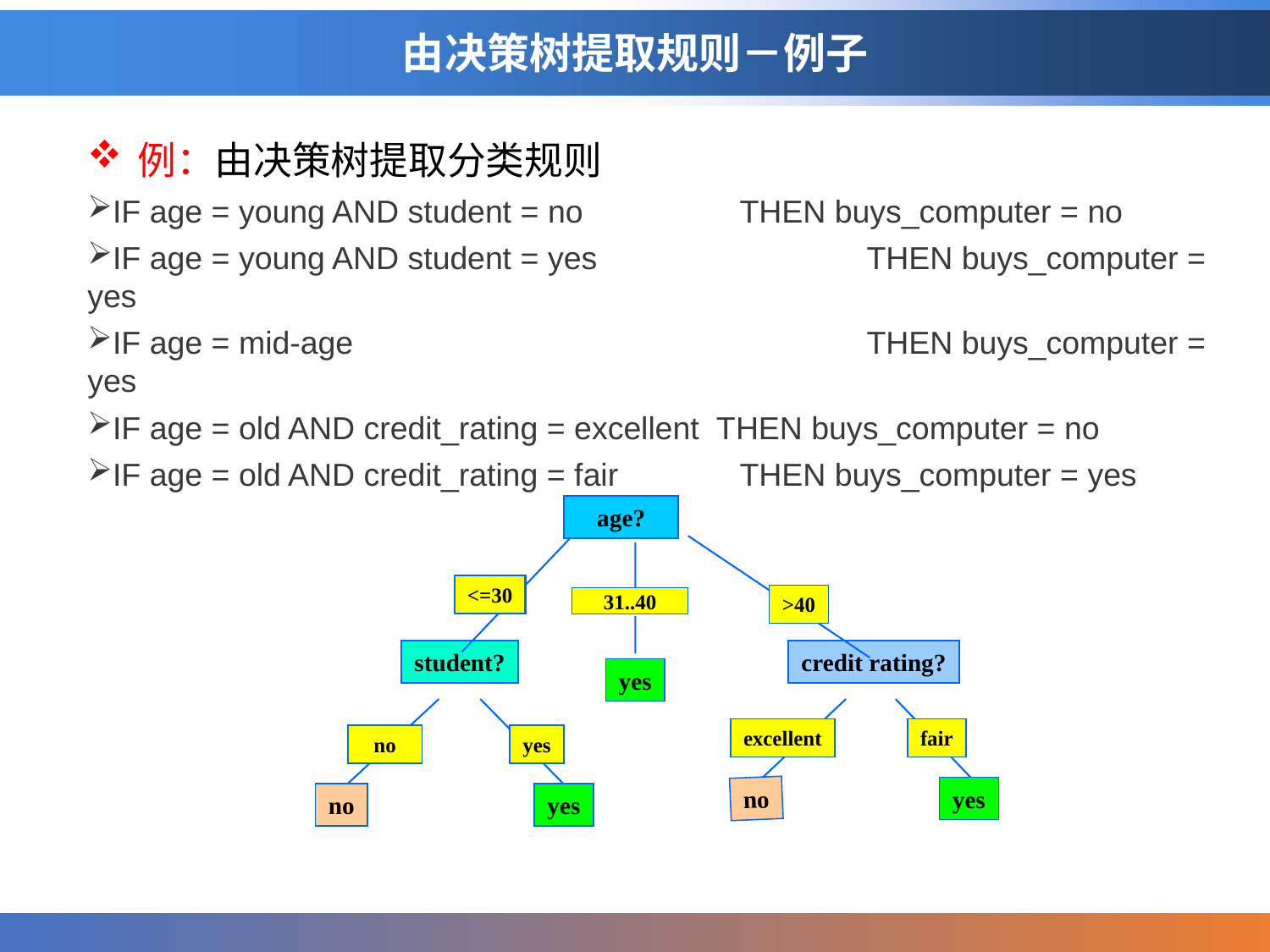

# 由决策树提取规则－例子
例：由决策树提取分类规则
IF age = young AND student = no		  THEN buys_computer = no
IF age = young AND student = yes		  THEN buys_computer = yes
IF age = mid-age				  THEN buys_computer = yes
IF age = old AND credit_rating = excellent  THEN buys_computer = no
IF age = old AND credit_rating = fair	  THEN buys_computer = yes

age?

<=30
>40
31..40

student?
credit rating?
yes

excellent
fair
no
yes
no
yes
no
yes